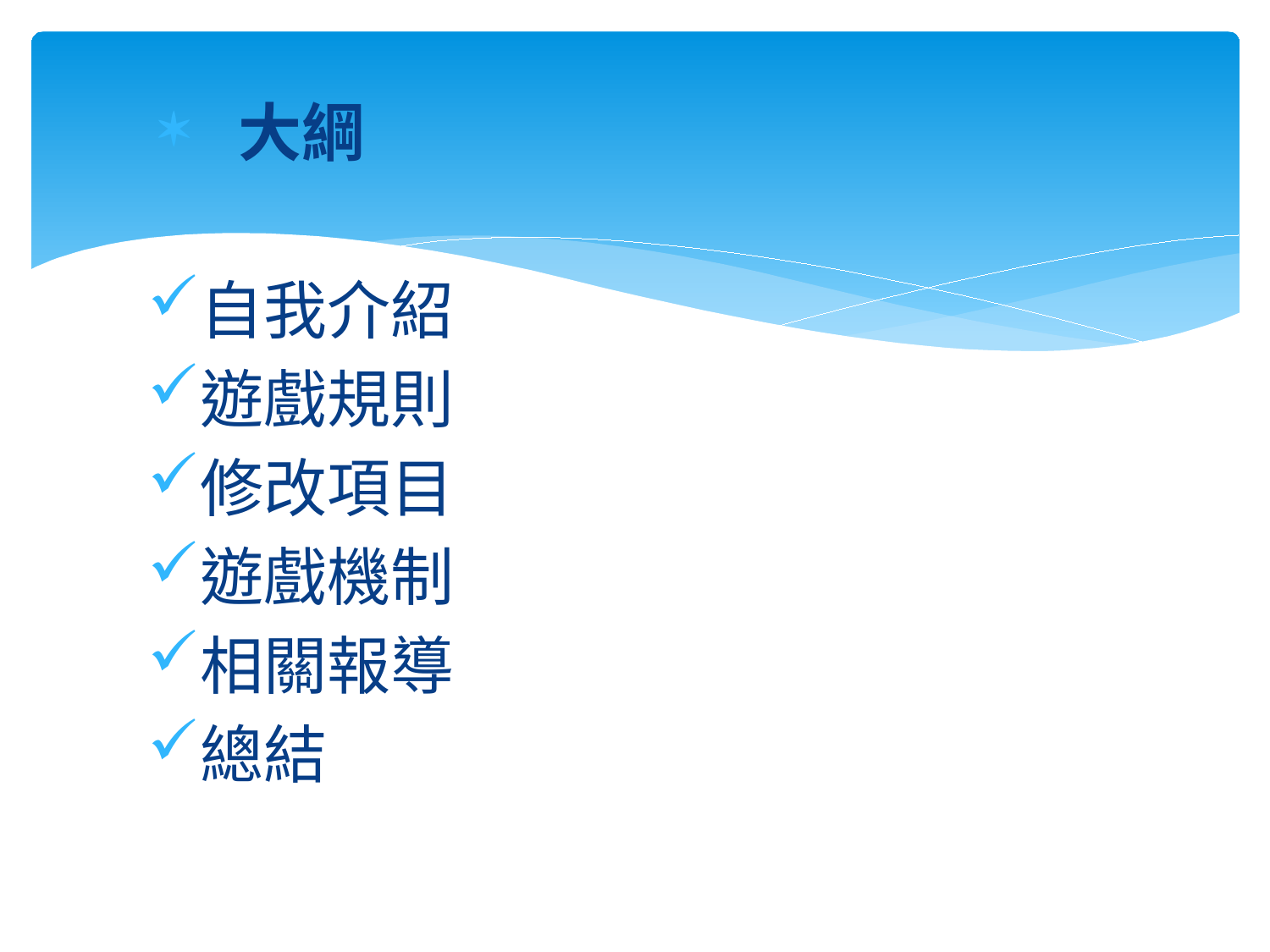

大綱

自我介紹
遊戲規則
修改項目
遊戲機制
相關報導
總結